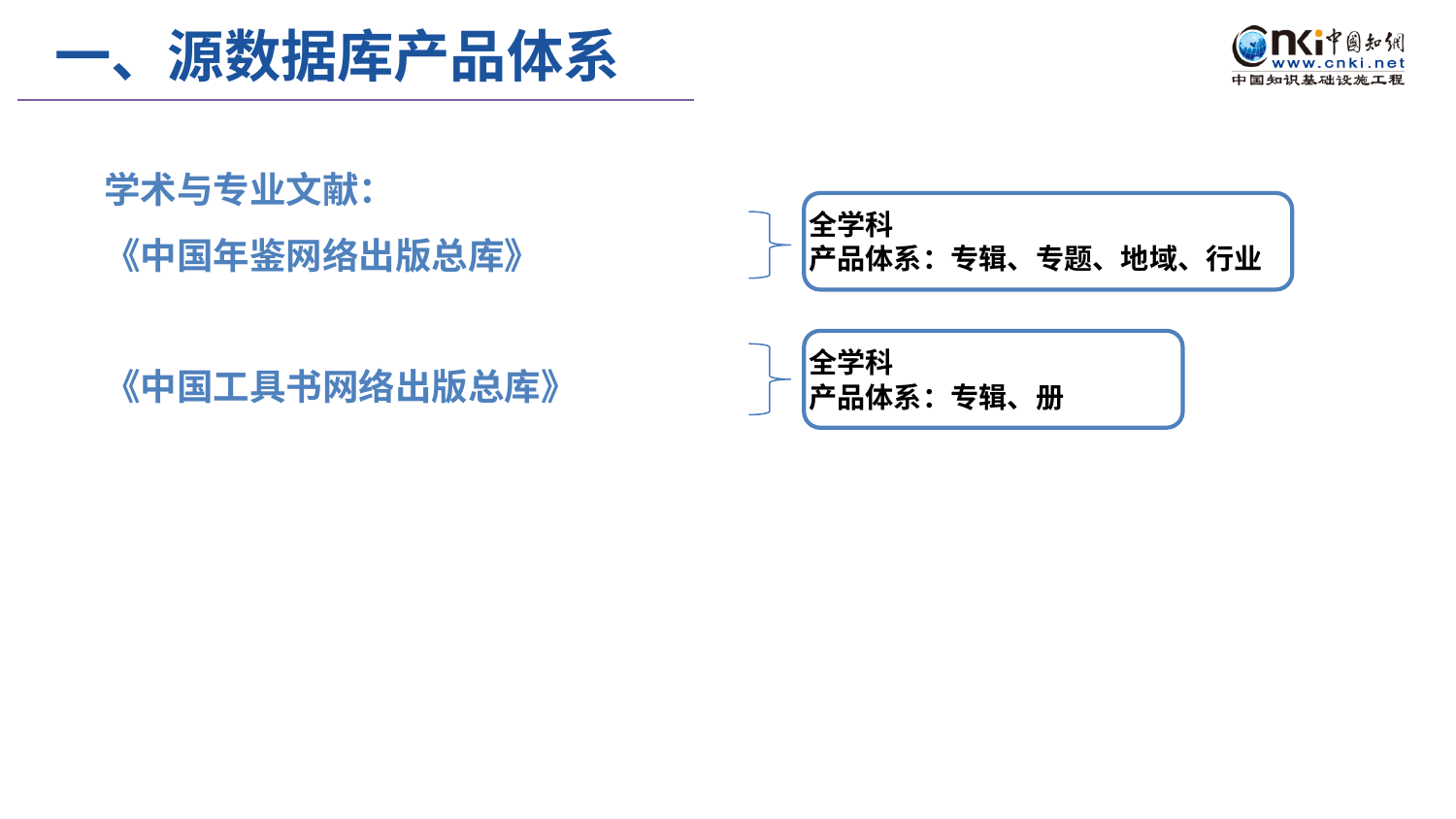

一、源数据库产品体系
学术与专业文献：
《中国年鉴网络出版总库》

《中国工具书网络出版总库》
全学科
产品体系：专辑、专题、地域、行业

全学科
产品体系：专辑、册